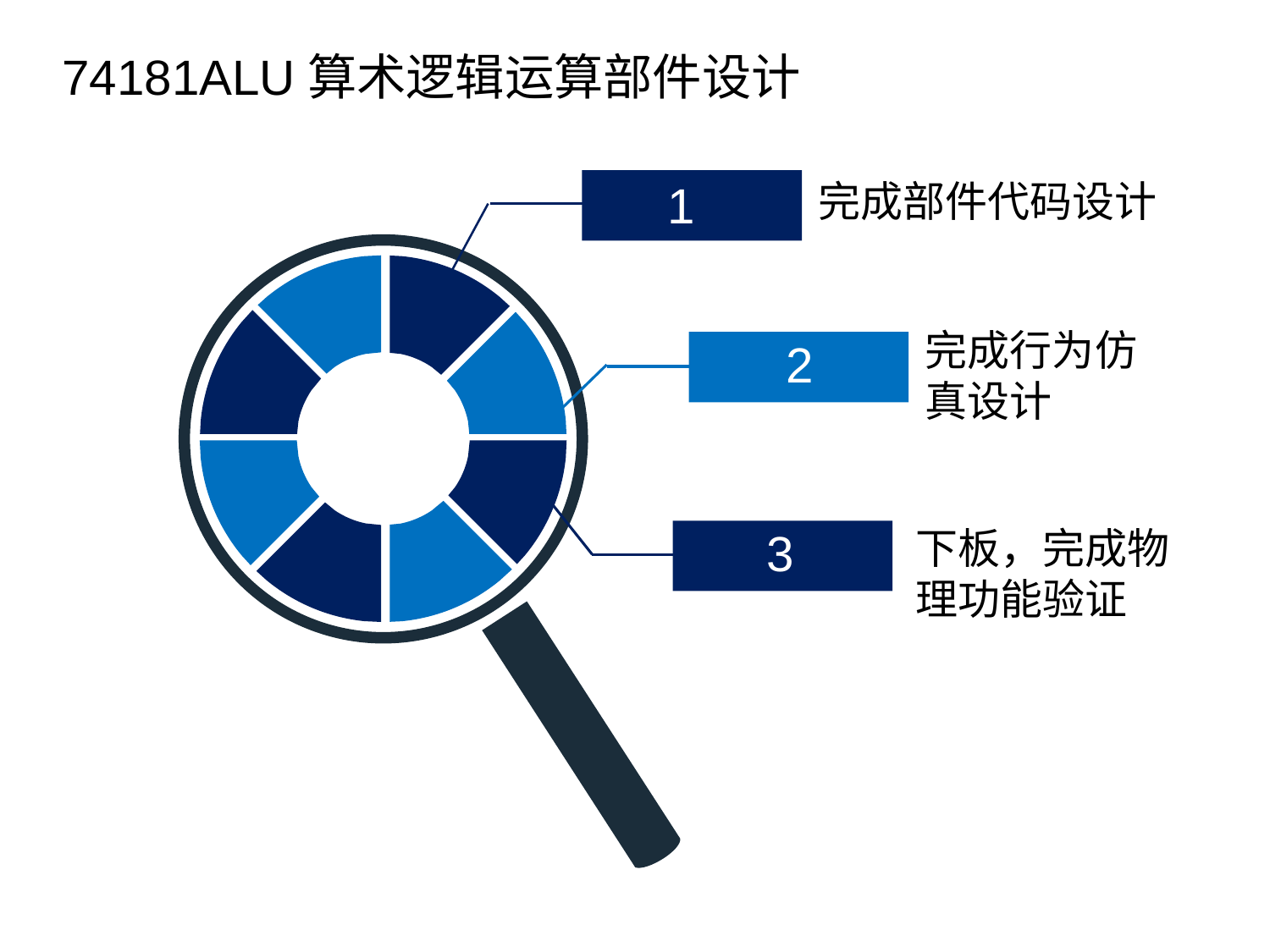

74181ALU算术逻辑运算部件设计
1
完成部件代码设计

点击添加文本
完成行为仿真设计
2

点击添加文本
3
下板，完成物理功能验证

点击添加文本
点击添加文本